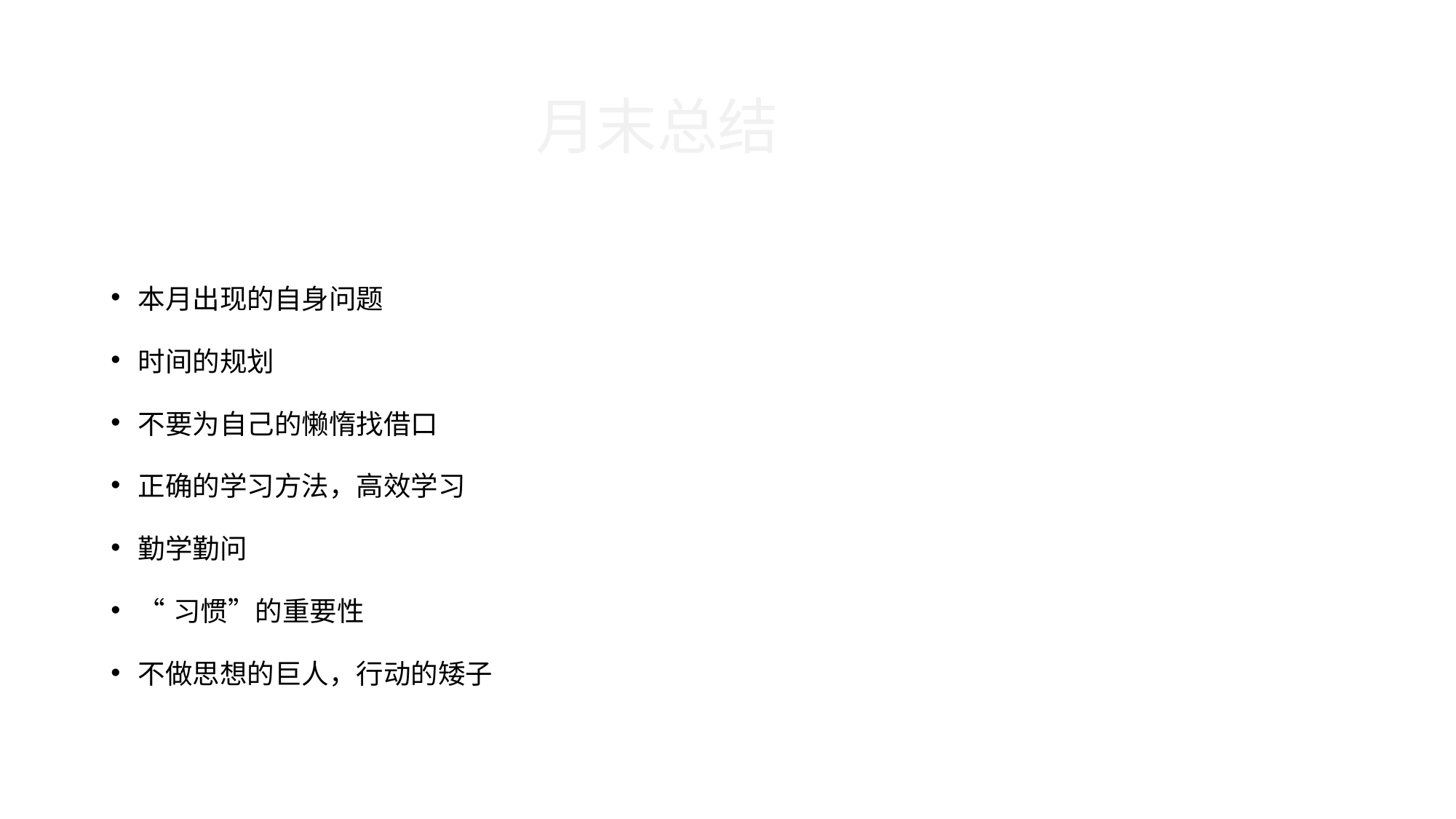

月末总结

本月出现的自身问题
时间的规划
不要为自己的懒惰找借口
正确的学习方法，高效学习
勤学勤问
“习惯”的重要性
不做思想的巨人，行动的矮子